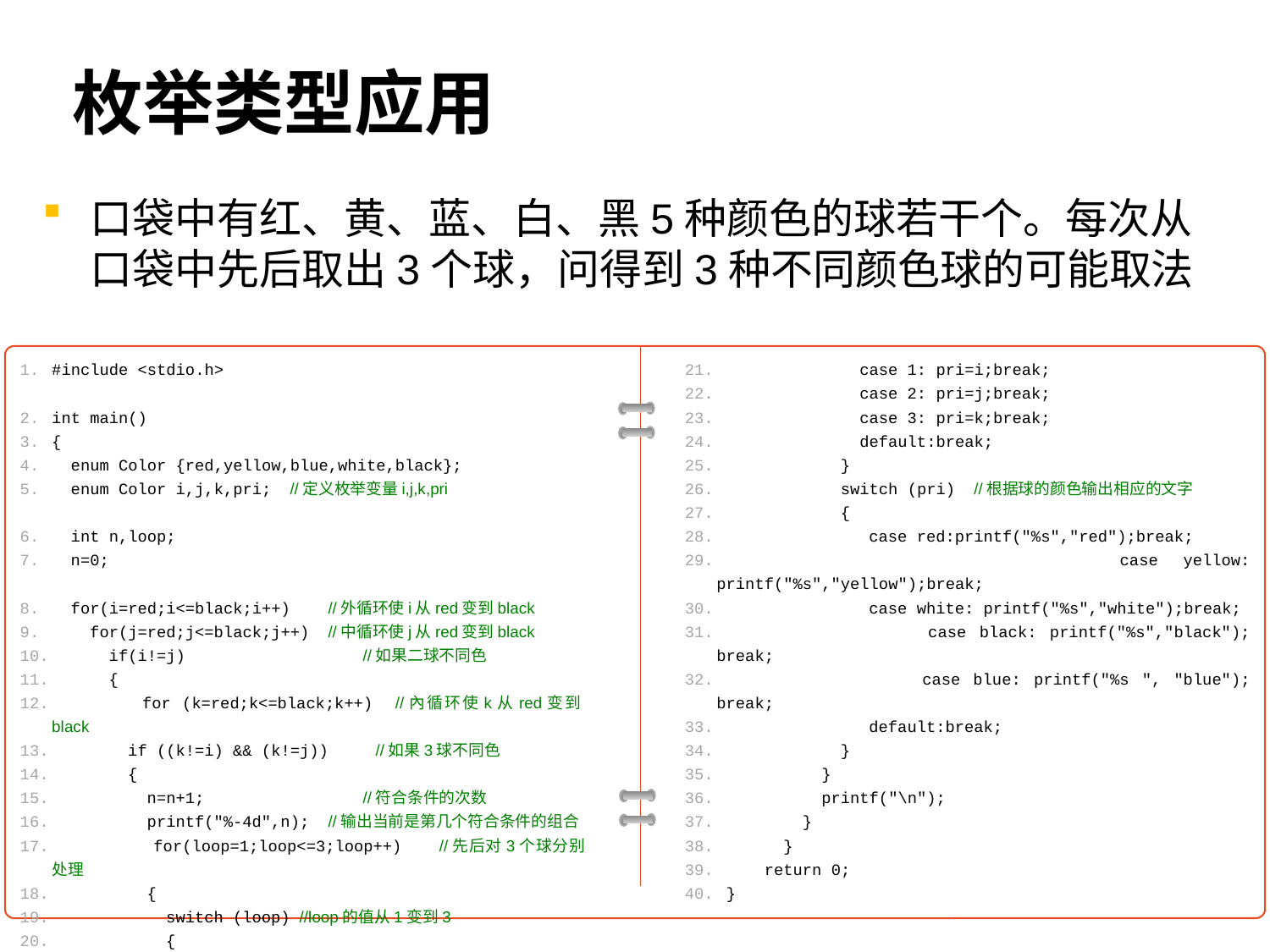

# 枚举类型应用
口袋中有红、黄、蓝、白、黑5种颜色的球若干个。每次从口袋中先后取出3个球，问得到3种不同颜色球的可能取法

#include <stdio.h>

int main()
{
  enum Color {red,yellow,blue,white,black};
  enum Color i,j,k,pri;  //定义枚举变量i,j,k,pri

  int n,loop;
  n=0;

  for(i=red;i<=black;i++)    //外循环使i从red变到black
    for(j=red;j<=black;j++)  //中循环使j从red变到black
      if(i!=j)	      //如果二球不同色
      {
        for (k=red;k<=black;k++)  //內循环使k从red变到black
        if ((k!=i) && (k!=j))     //如果3球不同色
        {
          n=n+1;	      //符合条件的次数
          printf("%-4d",n);  //输出当前是第几个符合条件的组合
          for(loop=1;loop<=3;loop++)	//先后对3个球分别处理
          {
            switch (loop) //loop的值从1变到3
            {
               case 1: pri=i;break;
               case 2: pri=j;break;
               case 3: pri=k;break;
               default:break;
             }
             switch (pri)  //根据球的颜色输出相应的文字
             {
                case red:printf("%s","red");break;
                case yellow: printf("%s","yellow");break;
                case white: printf("%s","white");break;
                case black: printf("%s","black"); break;
                case blue: printf("%s ", "blue"); break;
                default:break;
             }
           }
           printf("\n");
         }
       }
     return 0;
 }